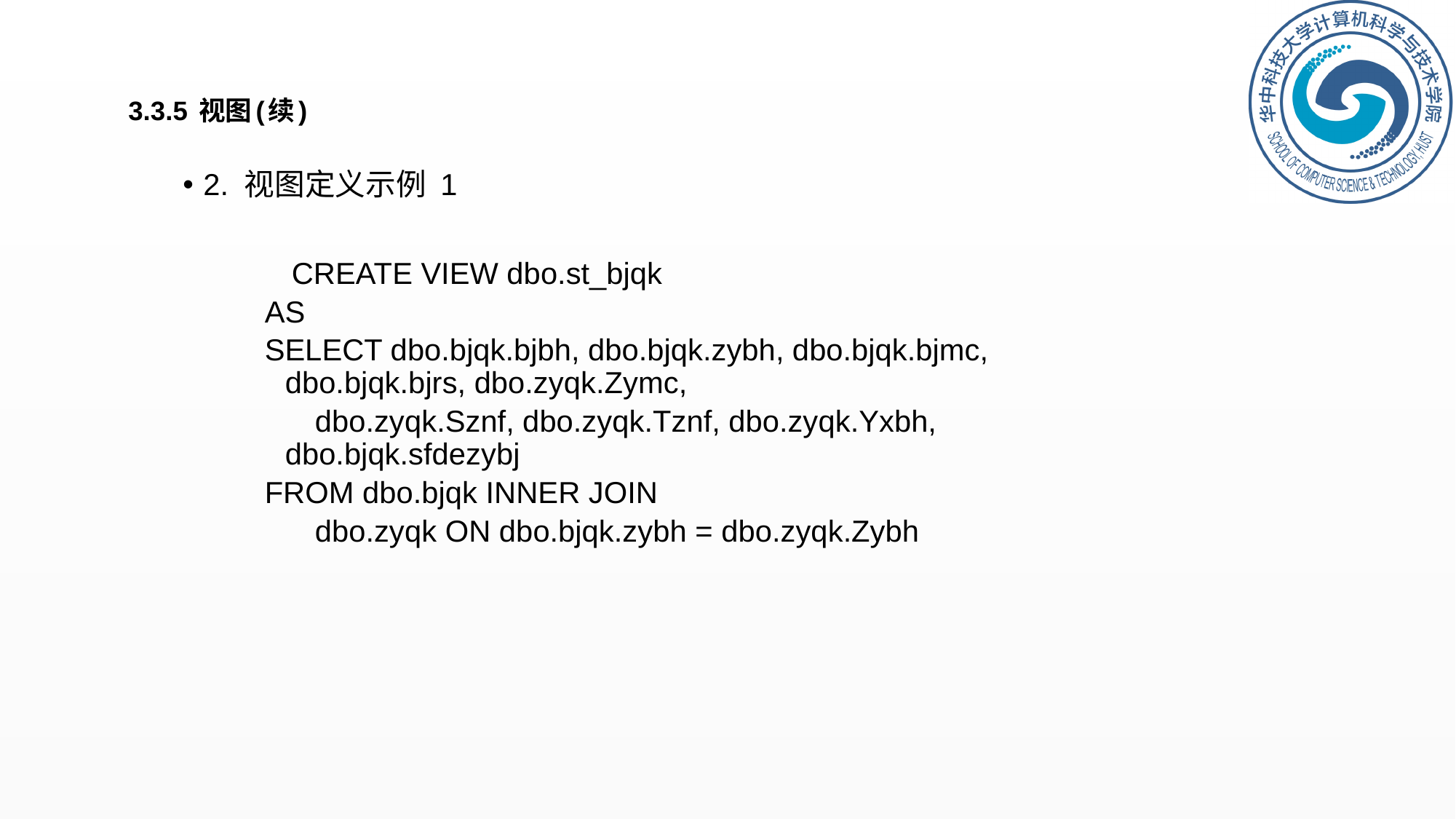

# 3.3.5 视图(续)
2. 视图定义示例 1

             CREATE VIEW dbo.st_bjqk
AS
SELECT dbo.bjqk.bjbh, dbo.bjqk.zybh, dbo.bjqk.bjmc, dbo.bjqk.bjrs, dbo.zyqk.Zymc,
      dbo.zyqk.Sznf, dbo.zyqk.Tznf, dbo.zyqk.Yxbh, dbo.bjqk.sfdezybj
FROM dbo.bjqk INNER JOIN
      dbo.zyqk ON dbo.bjqk.zybh = dbo.zyqk.Zybh